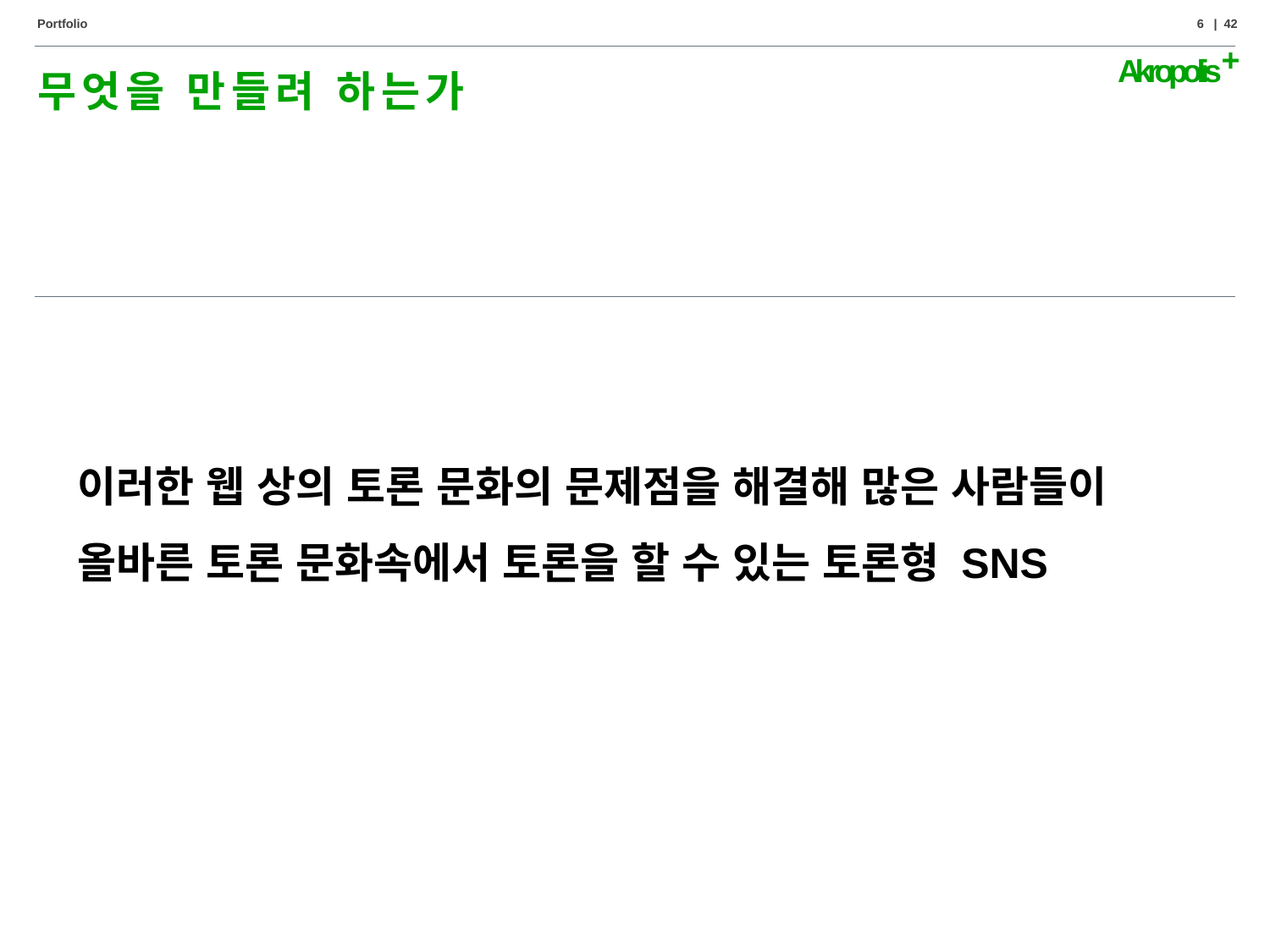

Portfolio
6   |  42
+
Akropolis
무엇을 만들려 하는가
이러한 웹 상의 토론 문화의 문제점을 해결해 많은 사람들이 올바른 토론 문화속에서 토론을 할 수 있는 토론형 SNS